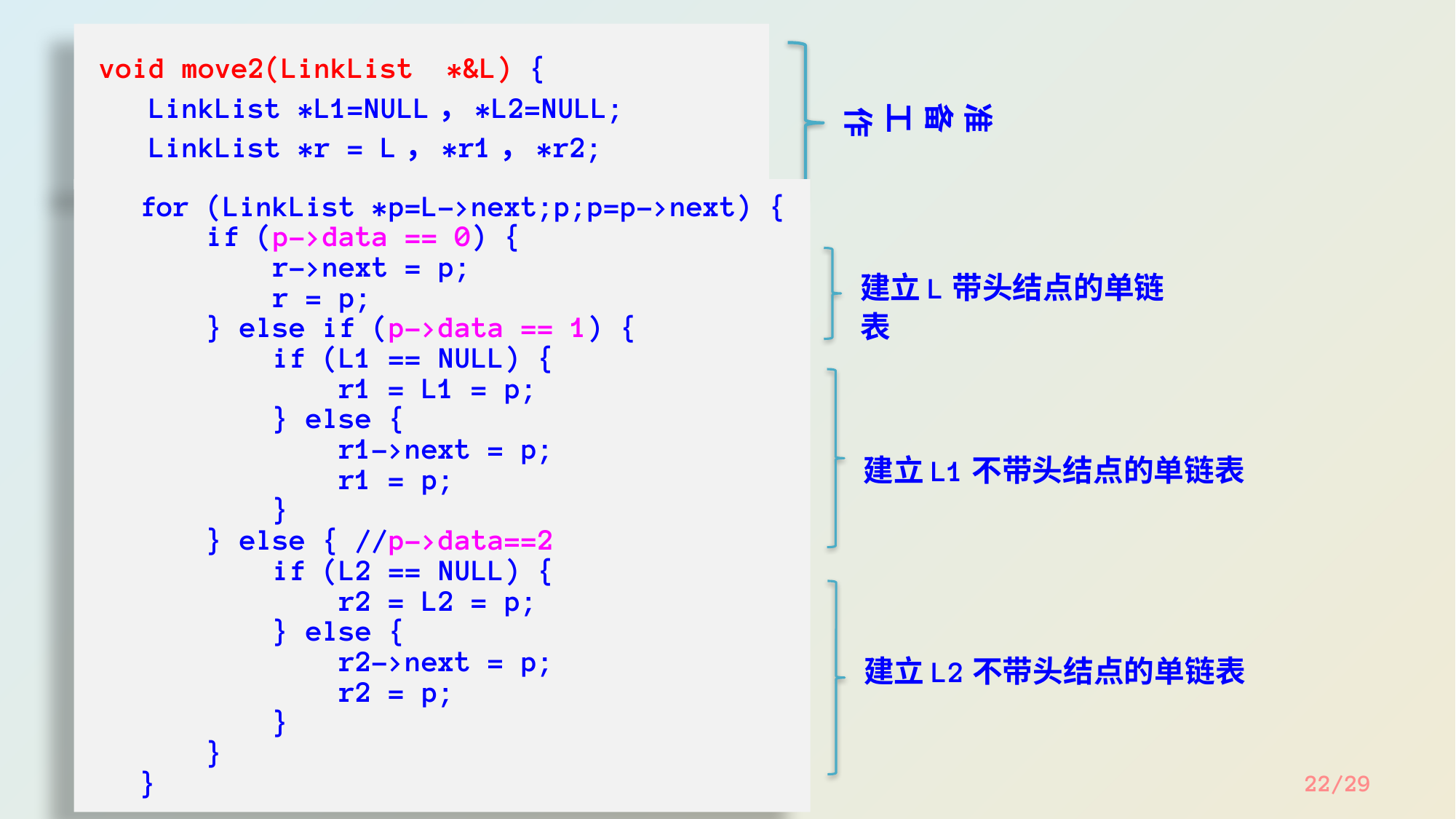

void move2(LinkList  *&L) {
   LinkList *L1=NULL，*L2=NULL;
   LinkList *r = L，*r1，*r2;

准备工作
   for (LinkList *p=L->next;p;p=p->next) {
       if (p->data == 0) {
           r->next = p;
           r = p;
       } else if (p->data == 1) {
           if (L1 == NULL) {
               r1 = L1 = p;
           } else {
               r1->next = p;
               r1 = p;
           }
       } else { //p->data==2
           if (L2 == NULL) {
               r2 = L2 = p;
           } else {
               r2->next = p;
               r2 = p;
           }
       }
   }

建立L带头结点的单链表

建立L1不带头结点的单链表

建立L2不带头结点的单链表
22/29